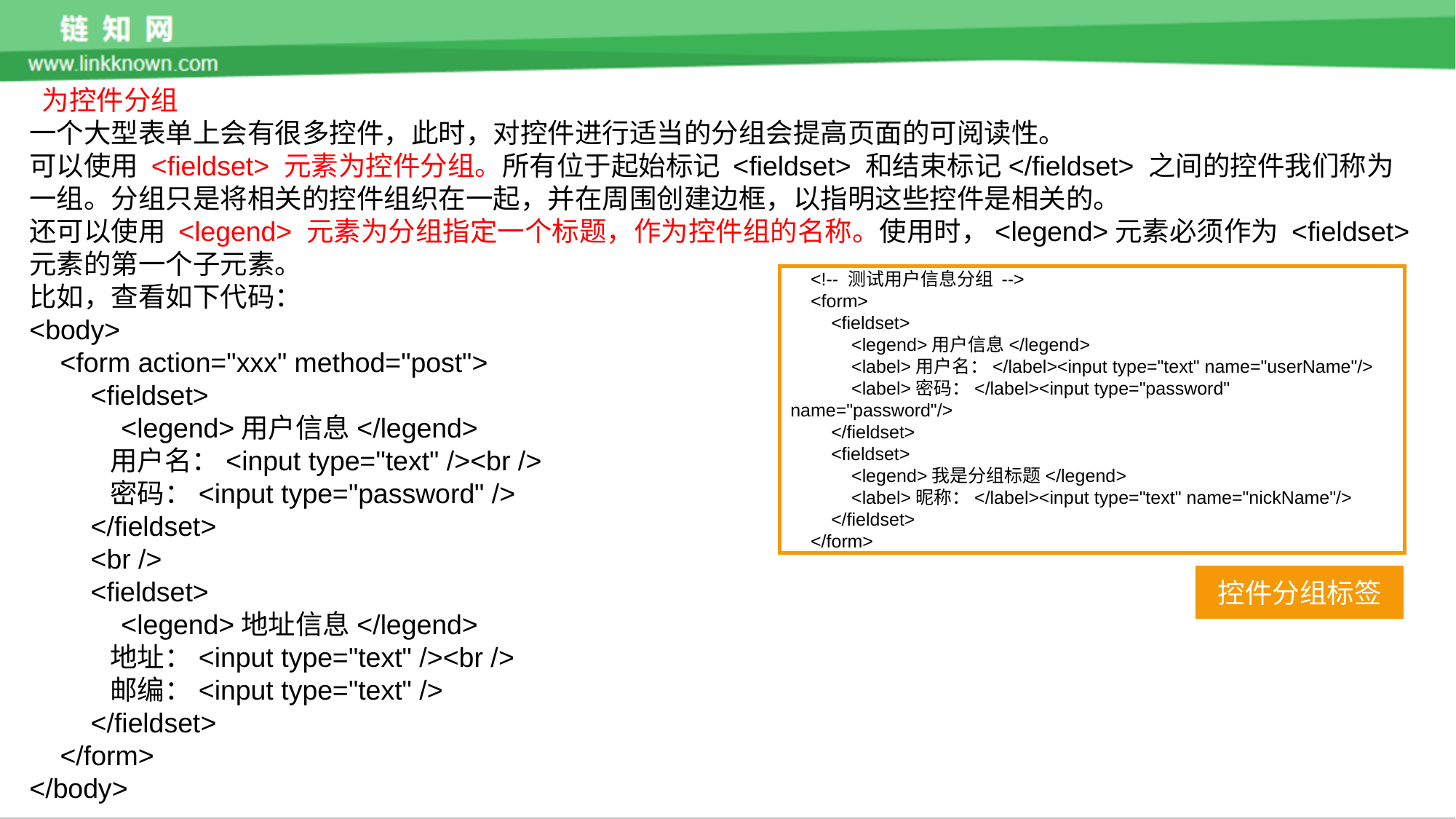

为控件分组
一个大型表单上会有很多控件，此时，对控件进行适当的分组会提高页面的可阅读性。
可以使用 <fieldset> 元素为控件分组。所有位于起始标记 <fieldset> 和结束标记</fieldset> 之间的控件我们称为一组。分组只是将相关的控件组织在一起，并在周围创建边框，以指明这些控件是相关的。
还可以使用 <legend> 元素为分组指定一个标题，作为控件组的名称。使用时，<legend>元素必须作为 <fieldset> 元素的第一个子元素。
比如，查看如下代码：
<body>
    <form action="xxx" method="post">
        <fieldset>
            <legend>用户信息</legend>
            用户名：<input type="text" /><br />
            密码：<input type="password" />
        </fieldset>
        <br />
        <fieldset>
            <legend>地址信息</legend>
            地址：<input type="text" /><br />
            邮编：<input type="text" />
        </fieldset>
    </form>
</body>
    <!-- 测试用户信息分组 -->
    <form>
        <fieldset>
            <legend>用户信息</legend>
            <label>用户名：</label><input type="text" name="userName"/>
            <label>密码：</label><input type="password" name="password"/>
        </fieldset>
        <fieldset>
            <legend>我是分组标题</legend>
            <label>昵称：</label><input type="text" name="nickName"/>
        </fieldset>
    </form>
控件分组标签